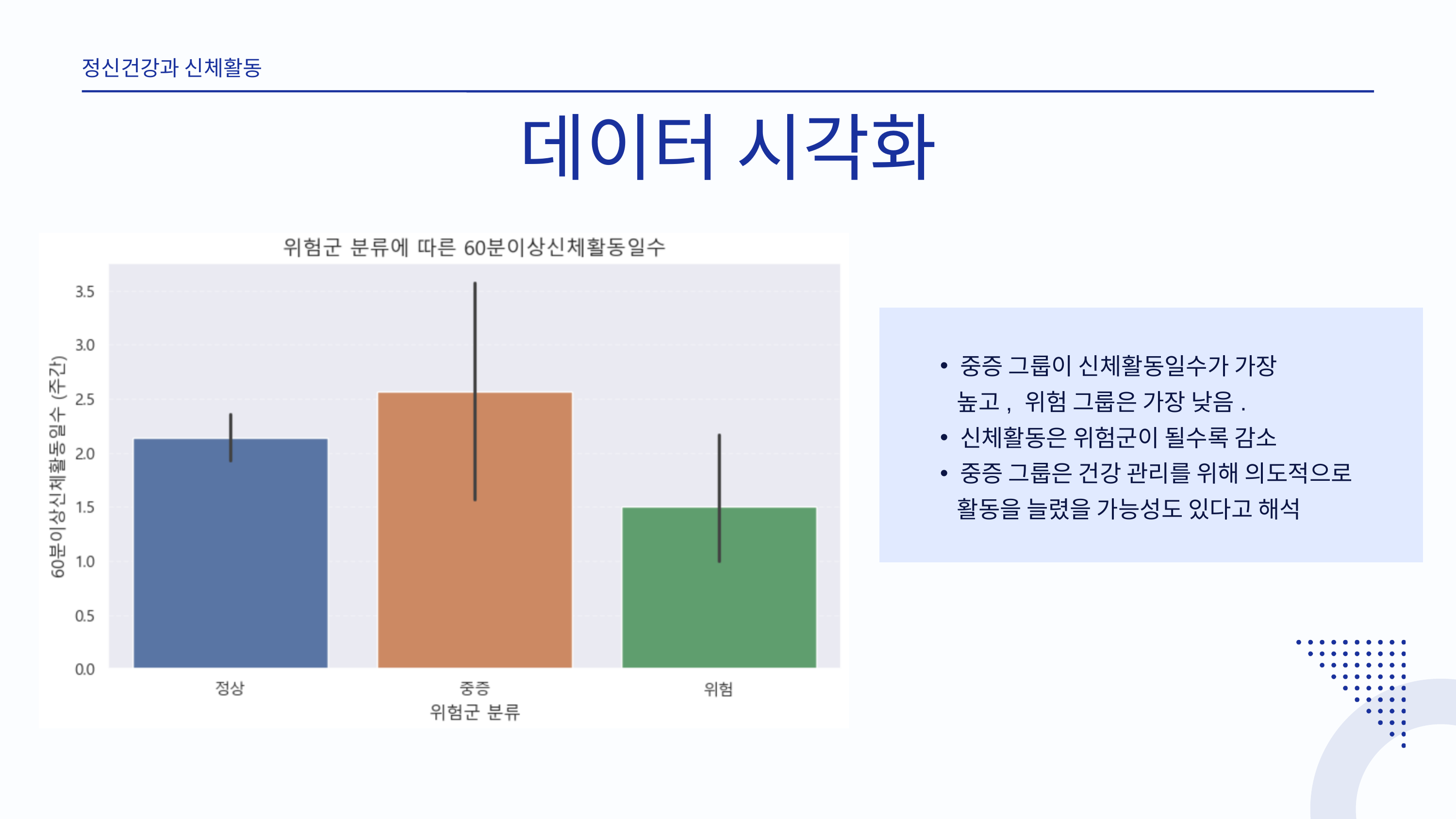

정신건강과 신체활동

데이터 시각화

중증 그룹이 신체활동일수가 가장
      높고, 위험 그룹은 가장 낮음.
신체활동은 위험군이 될수록 감소
중증 그룹은 건강 관리를 위해 의도적으로
      활동을 늘렸을 가능성도 있다고 해석